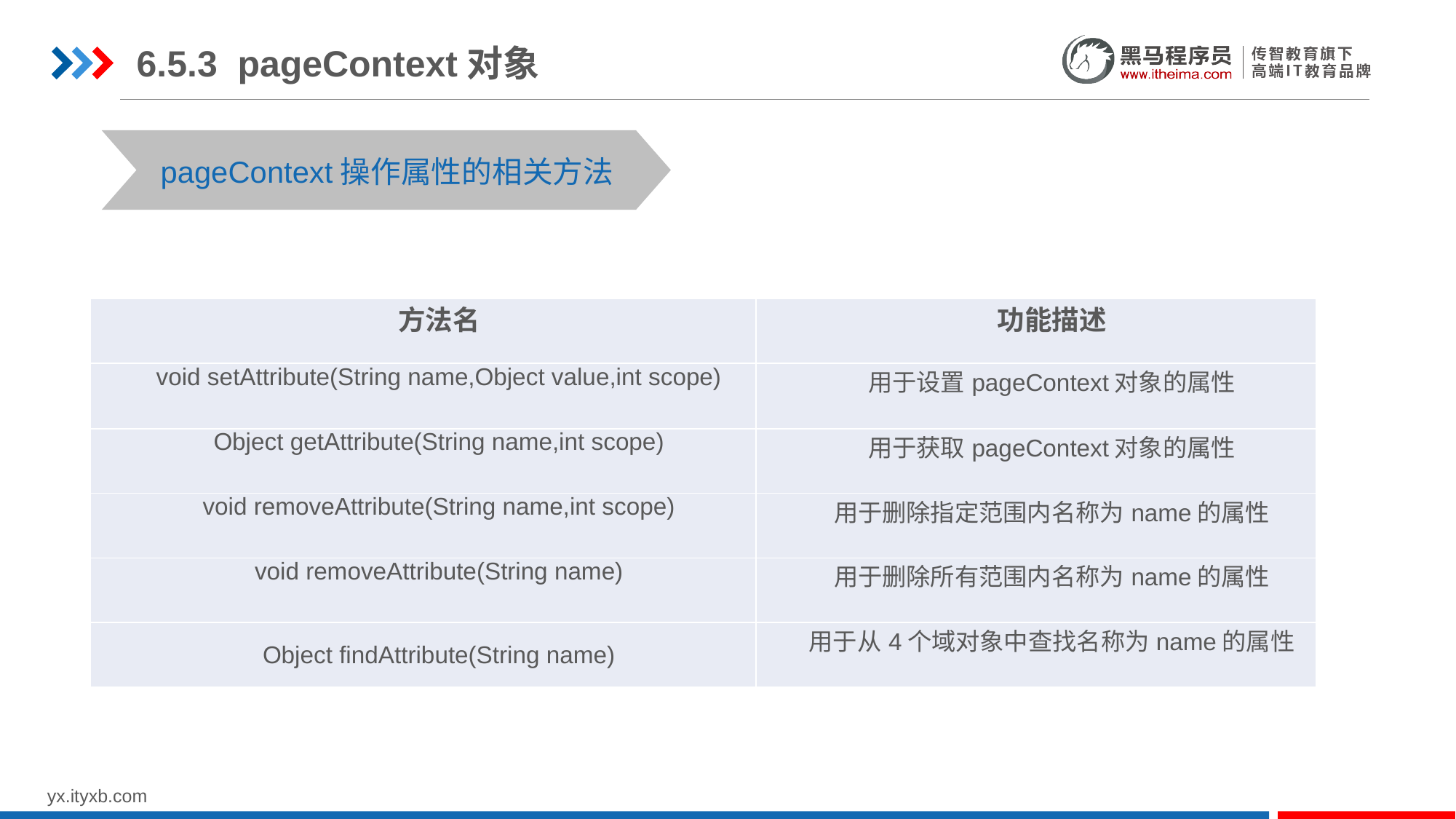

6.5.3  pageContext对象

pageContext操作属性的相关方法
| 方法名 | 功能描述 |
| --- | --- |
| void setAttribute(String name,Object value,int scope) | 用于设置pageContext对象的属性 |
| Object getAttribute(String name,int scope) | 用于获取pageContext对象的属性 |
| void removeAttribute(String name,int scope) | 用于删除指定范围内名称为name的属性 |
| void removeAttribute(String name) | 用于删除所有范围内名称为name的属性 |
| Object findAttribute(String name) | 用于从4个域对象中查找名称为name的属性 |